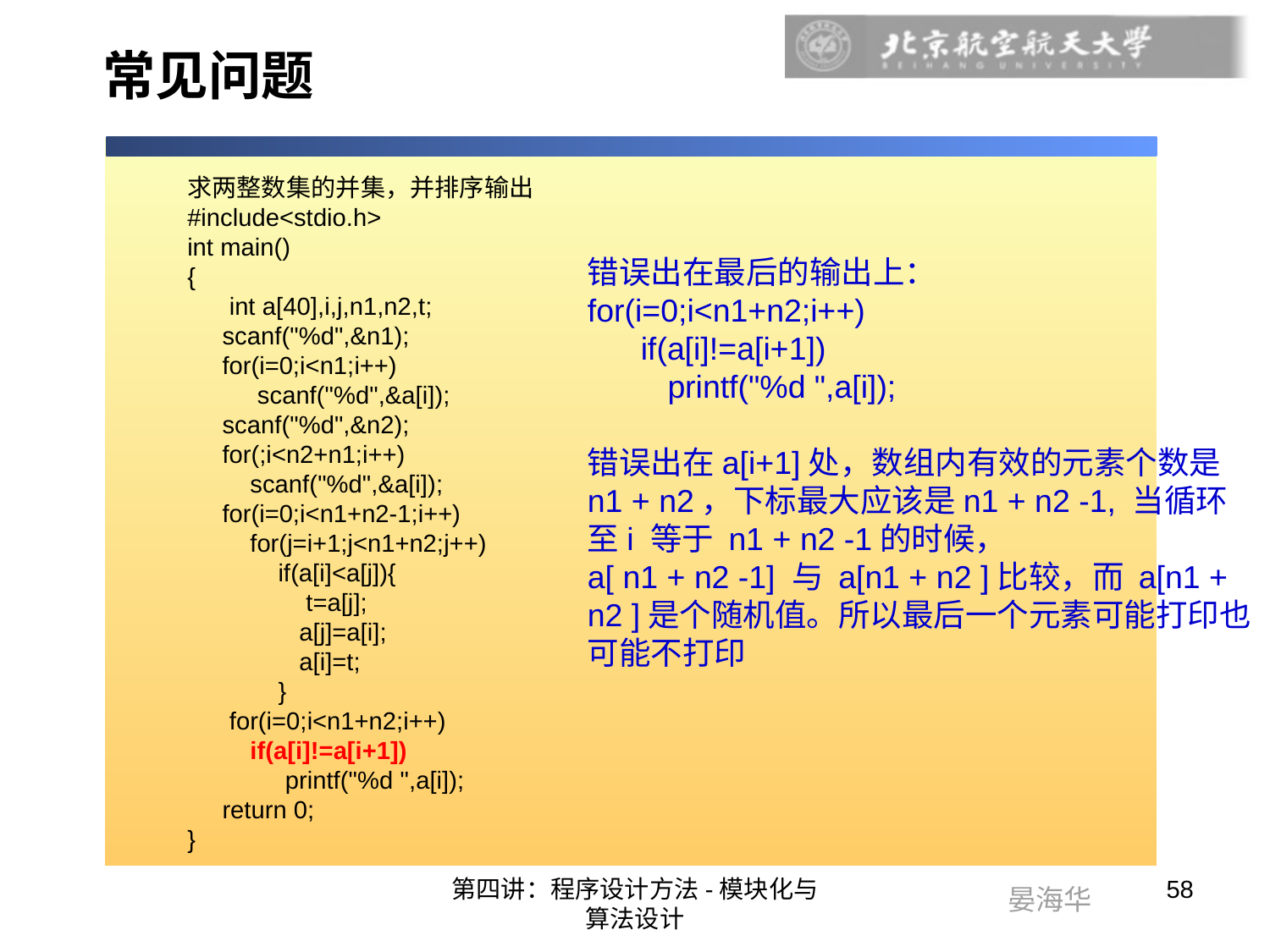

# 常见问题
求两整数集的并集，并排序输出
#include<stdio.h>
int main()
{
      int a[40],i,j,n1,n2,t;
     scanf("%d",&n1);
     for(i=0;i<n1;i++)
          scanf("%d",&a[i]);
     scanf("%d",&n2);
     for(;i<n2+n1;i++)
         scanf("%d",&a[i]);
     for(i=0;i<n1+n2-1;i++)
         for(j=i+1;j<n1+n2;j++)
             if(a[i]<a[j]){
                 t=a[j];
                a[j]=a[i];
                a[i]=t;
             }
      for(i=0;i<n1+n2;i++)
         if(a[i]!=a[i+1])
              printf("%d ",a[i]);
     return 0;
}

错误出在最后的输出上：
for(i=0;i<n1+n2;i++)
      if(a[i]!=a[i+1])
         printf("%d ",a[i]);

错误出在a[i+1]处，数组内有效的元素个数是n1 + n2，下标最大应该是n1 + n2 -1, 当循环至i 等于 n1 + n2 -1的时候，
a[ n1 + n2 -1] 与 a[n1 + n2 ]比较，而 a[n1 + n2 ]是个随机值。所以最后一个元素可能打印也可能不打印

第四讲：程序设计方法-模块化与算法设计
58